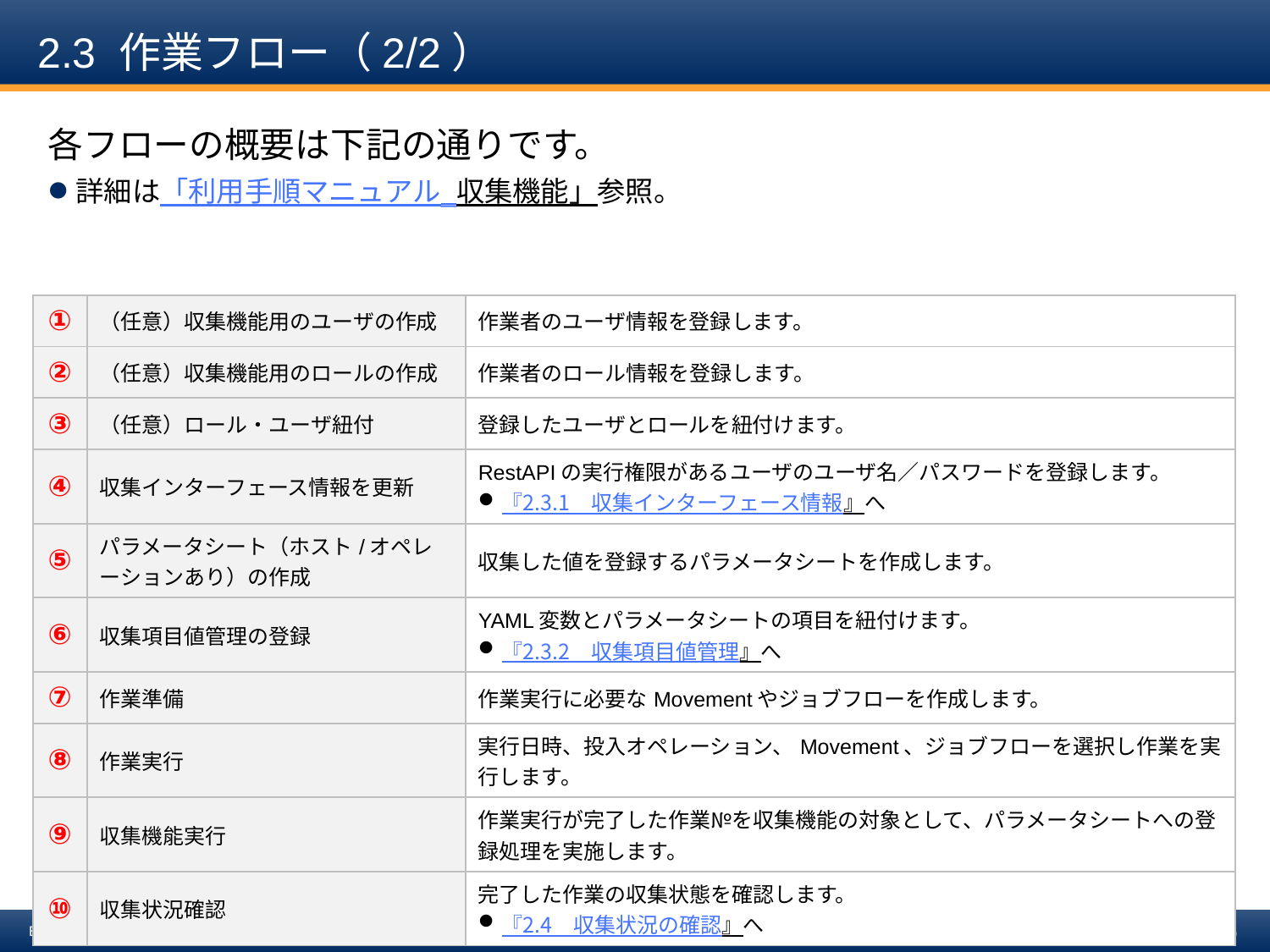

# 2.3 作業フロー（2/2）
各フローの概要は下記の通りです。
詳細は「利用手順マニュアル_収集機能」参照。
| ① | （任意）収集機能用のユーザの作成 | 作業者のユーザ情報を登録します。 |
| --- | --- | --- |
| ② | （任意）収集機能用のロールの作成 | 作業者のロール情報を登録します。 |
| ③ | （任意）ロール・ユーザ紐付 | 登録したユーザとロールを紐付けます。 |
| ④ | 収集インターフェース情報を更新 | RestAPIの実行権限があるユーザのユーザ名／パスワードを登録します。 『2.3.1　収集インターフェース情報』へ |
| ⑤ | パラメータシート（ホスト/オペレ ーションあり）の作成 | 収集した値を登録するパラメータシートを作成します。 |
| ⑥ | 収集項目値管理の登録 | YAML変数とパラメータシートの項目を紐付けます。 『2.3.2　収集項目値管理』へ |
| ⑦ | 作業準備 | 作業実行に必要なMovementやジョブフローを作成します。 |
| ⑧ | 作業実行 | 実行日時、投入オペレーション、Movement、ジョブフローを選択し作業を実行します。 |
| ⑨ | 収集機能実行 | 作業実行が完了した作業№を収集機能の対象として、パラメータシートへの登録処理を実施します。 |
| ⑩ | 収集状況確認 | 完了した作業の収集状態を確認します。 『2.4　収集状況の確認』へ |